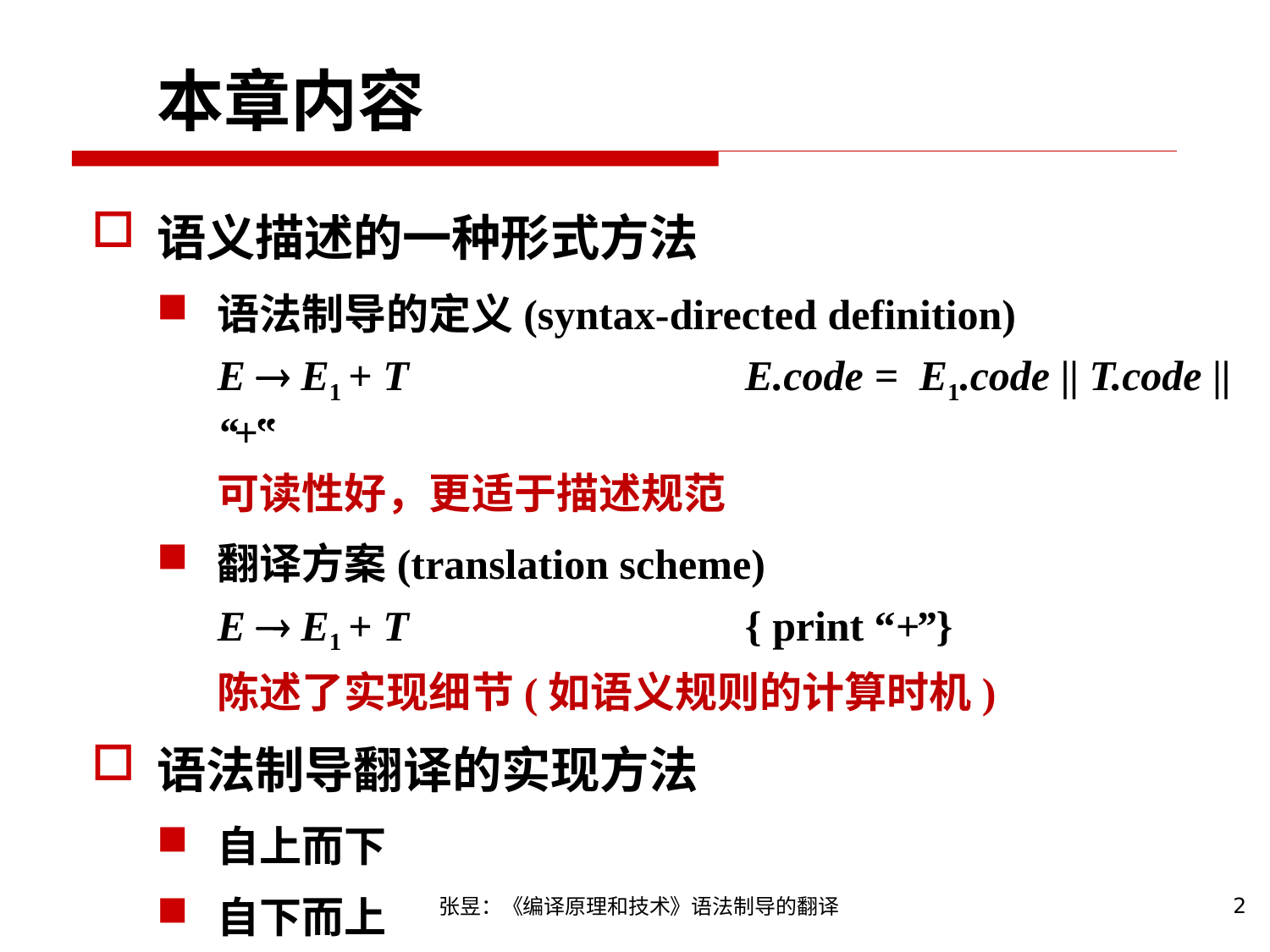

# 本章内容
语义描述的一种形式方法
语法制导的定义(syntax-directed definition)
E → E1 + T	E.code =	E1.code || T.code || “+‟
可读性好，更适于描述规范
翻译方案(translation scheme)
E → E1 + T	{ print “+”}
陈述了实现细节(如语义规则的计算时机)
语法制导翻译的实现方法
自上而下
自下而上
2
张昱：《编译原理和技术》语法制导的翻译